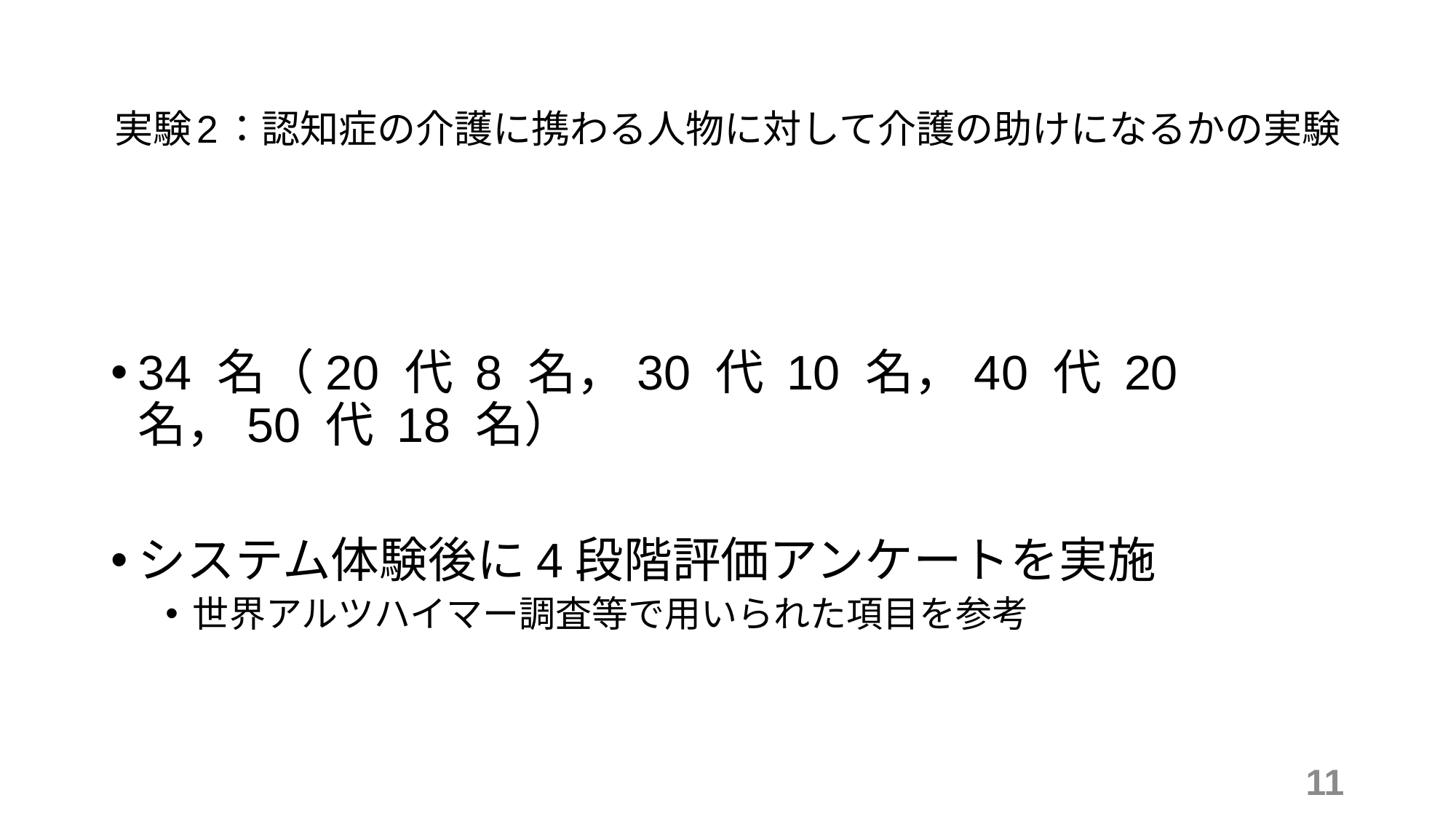

# 実験2：認知症の介護に携わる人物に対して介護の助けになるかの実験

34 名（20 代 8 名，30 代 10 名，40 代 20 名，50 代 18 名）

システム体験後に4段階評価アンケートを実施
世界アルツハイマー調査等で用いられた項目を参考

11